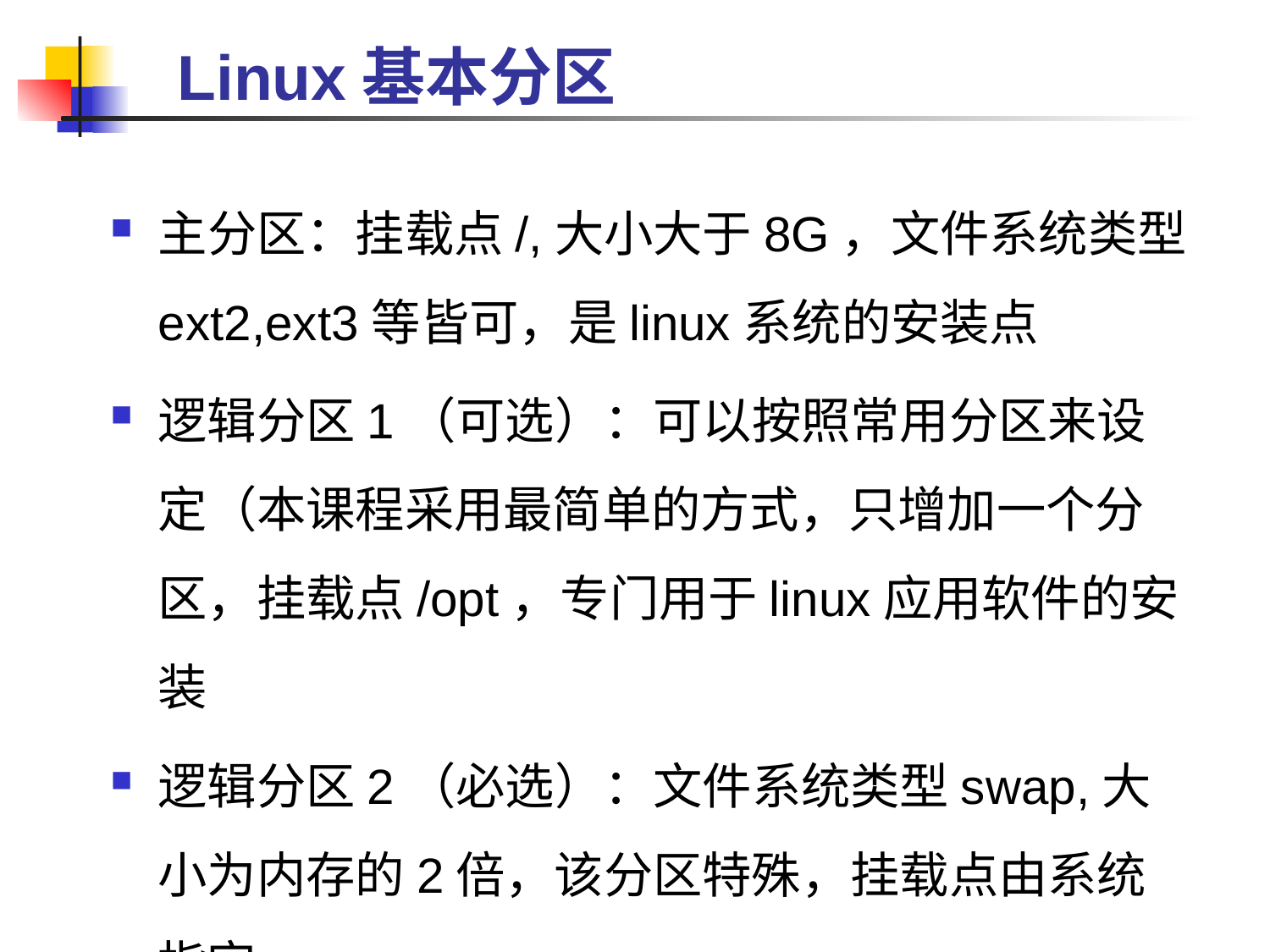

# Linux基本分区
主分区：挂载点/,大小大于8G，文件系统类型ext2,ext3等皆可，是linux系统的安装点
逻辑分区1（可选）：可以按照常用分区来设定（本课程采用最简单的方式，只增加一个分区，挂载点/opt，专门用于linux应用软件的安装
逻辑分区2（必选）：文件系统类型swap,大小为内存的2倍，该分区特殊，挂载点由系统指定